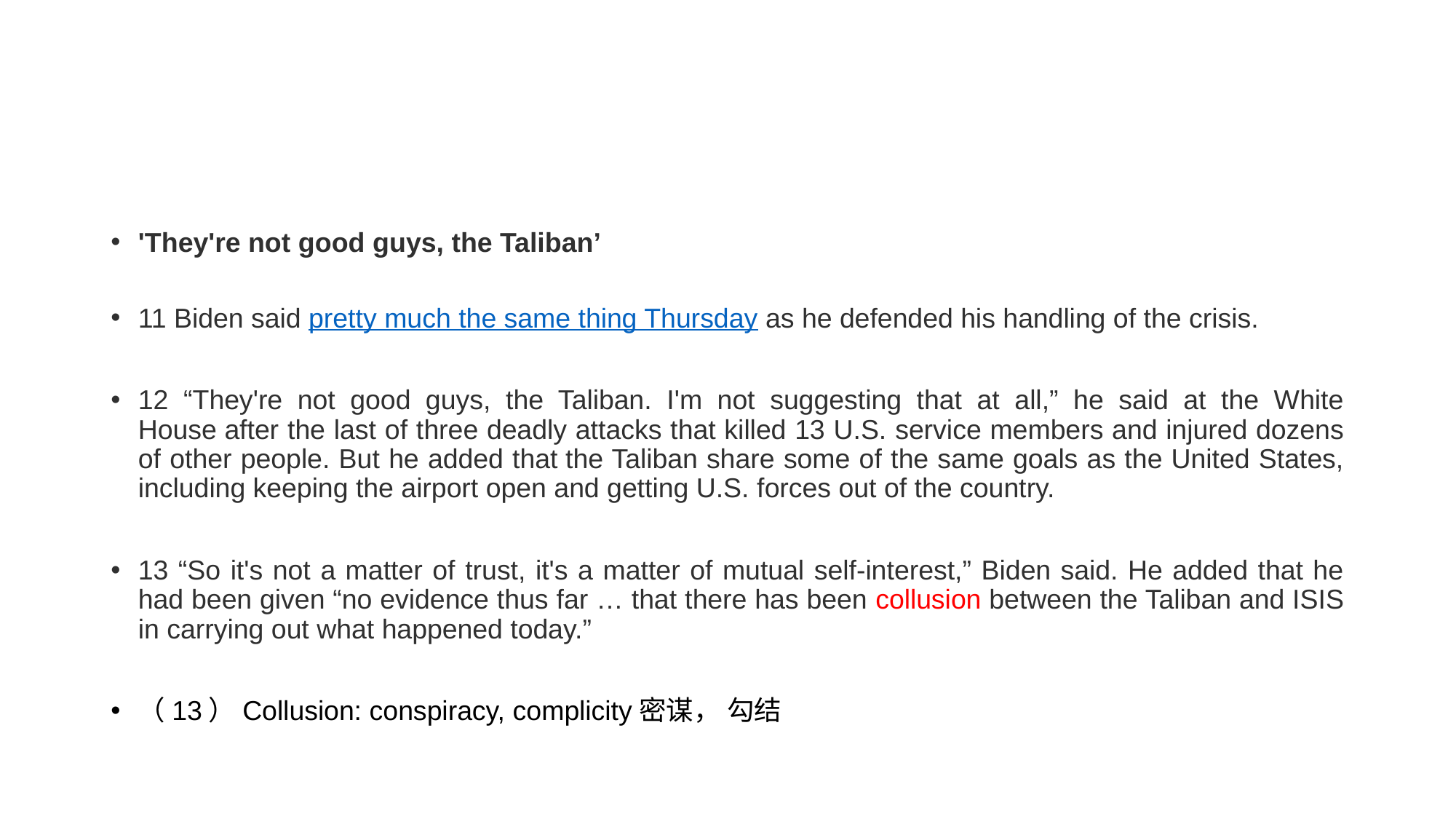

#
'They're not good guys, the Taliban’
11 Biden said pretty much the same thing Thursday as he defended his handling of the crisis.
12 “They're not good guys, the Taliban. I'm not suggesting that at all,” he said at the White House after the last of three deadly attacks that killed 13 U.S. service members and injured dozens of other people. But he added that the Taliban share some of the same goals as the United States, including keeping the airport open and getting U.S. forces out of the country.
13 “So it's not a matter of trust, it's a matter of mutual self-interest,” Biden said. He added that he had been given “no evidence thus far … that there has been collusion between the Taliban and ISIS in carrying out what happened today.”
（13）Collusion: conspiracy, complicity密谋， 勾结